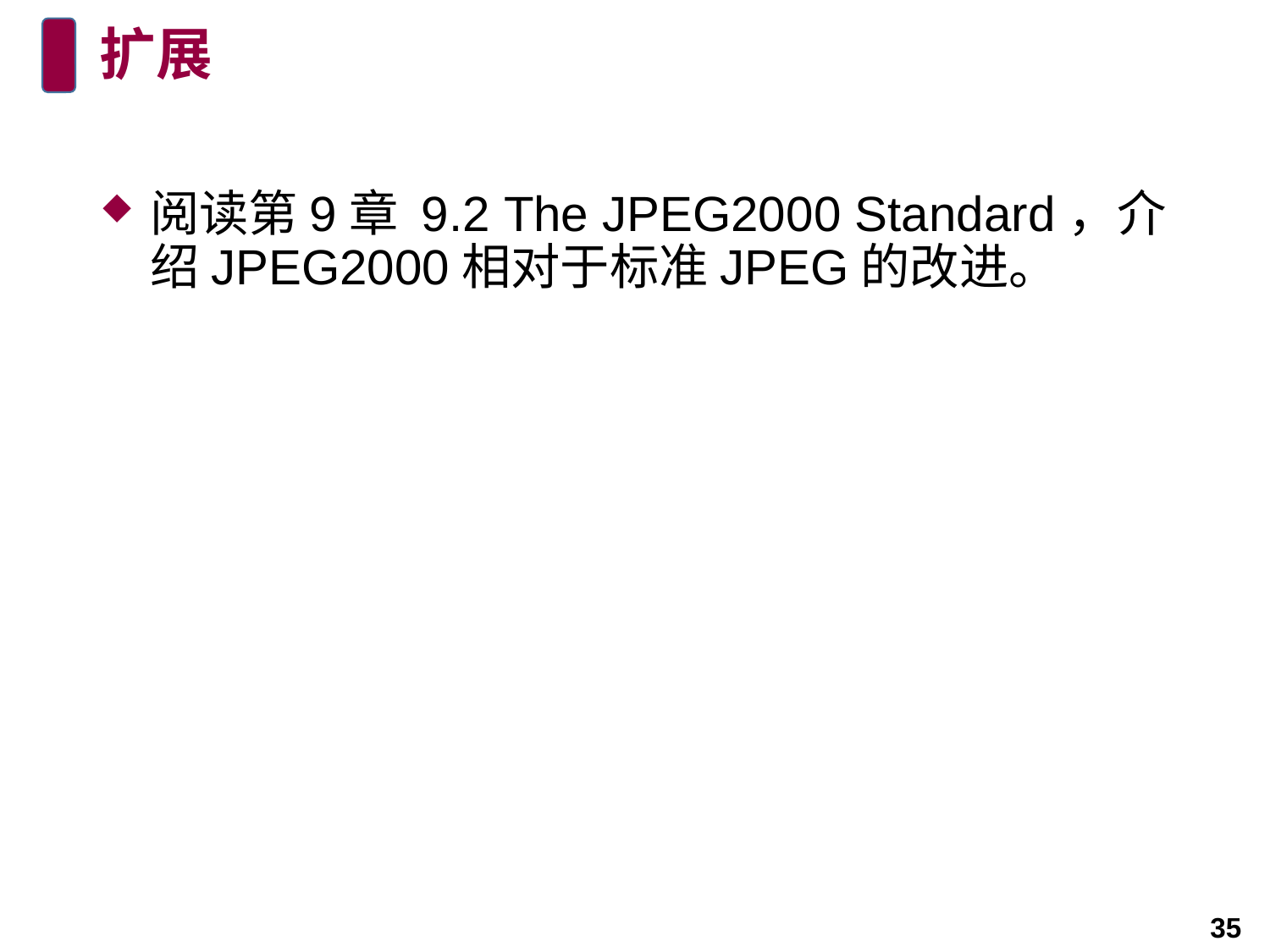

# 扩展
阅读第9章 9.2 The JPEG2000 Standard，介绍JPEG2000相对于标准JPEG的改进。
35